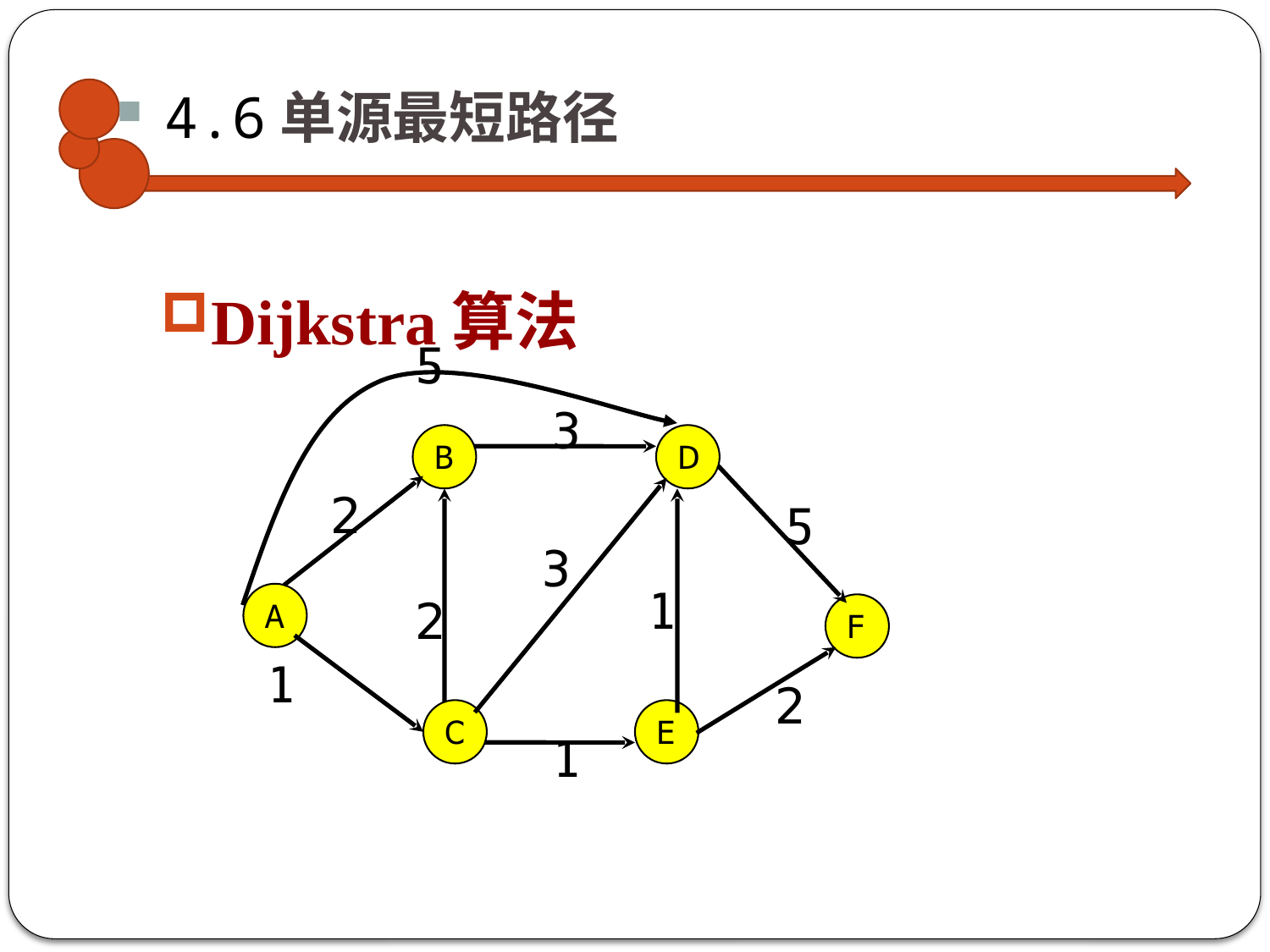

4.6单源最短路径
Dijkstra算法

5

3
B
D
A
F
C
E

2

5
3
1
2

1

2
1